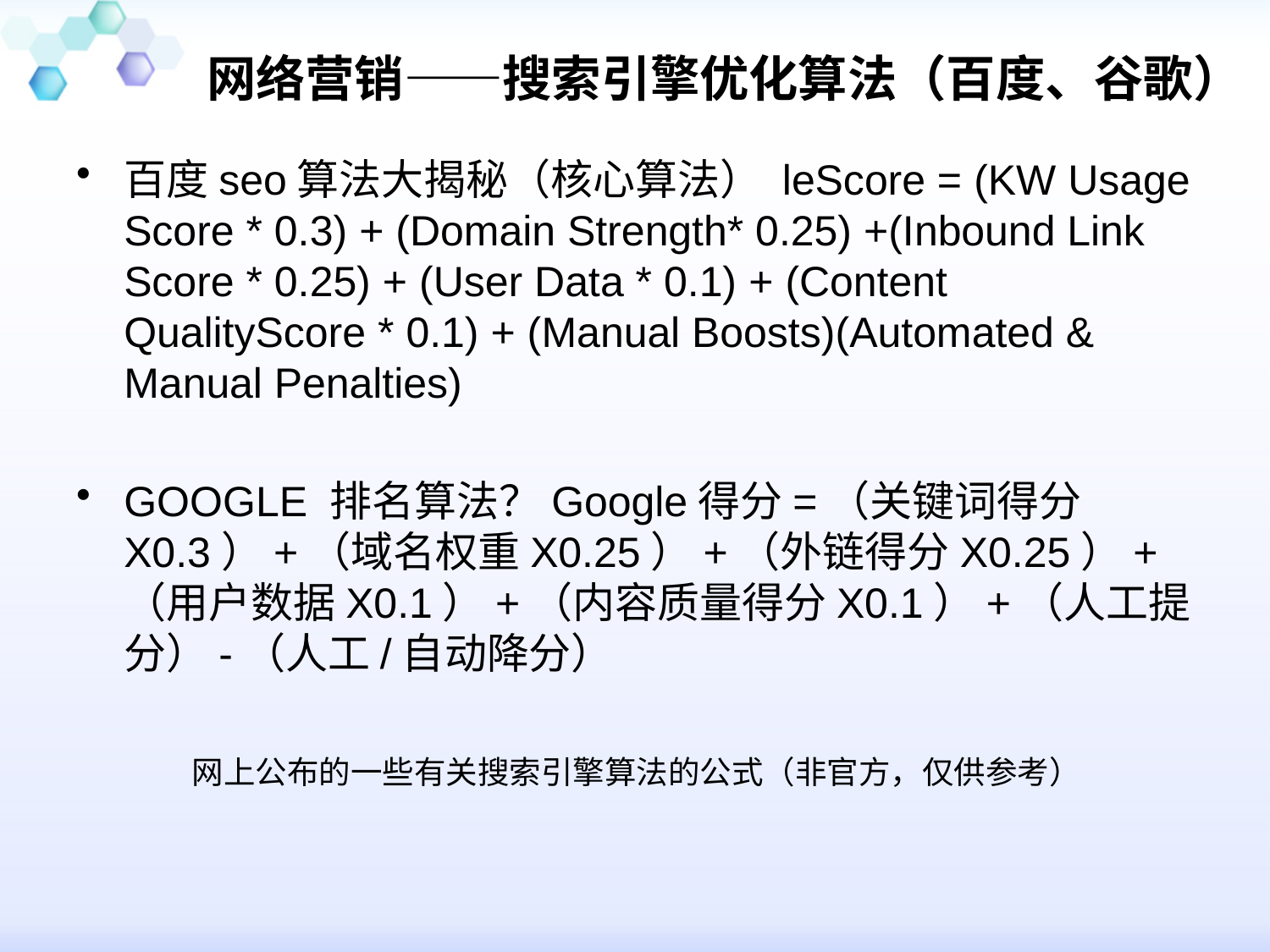

# 网络营销——搜索引擎优化算法（百度、谷歌）
百度seo算法大揭秘（核心算法） leScore = (KW Usage Score * 0.3) + (Domain Strength* 0.25) +(Inbound Link Score * 0.25) + (User Data * 0.1) + (Content QualityScore * 0.1) + (Manual Boosts)(Automated & Manual Penalties)

GOOGLE 排名算法？Google得分=（关键词得分X0.3）+（域名权重X0.25）+（外链得分X0.25）+（用户数据X0.1）+（内容质量得分X0.1）+（人工提分）-（人工/自动降分）
网上公布的一些有关搜索引擎算法的公式（非官方，仅供参考）